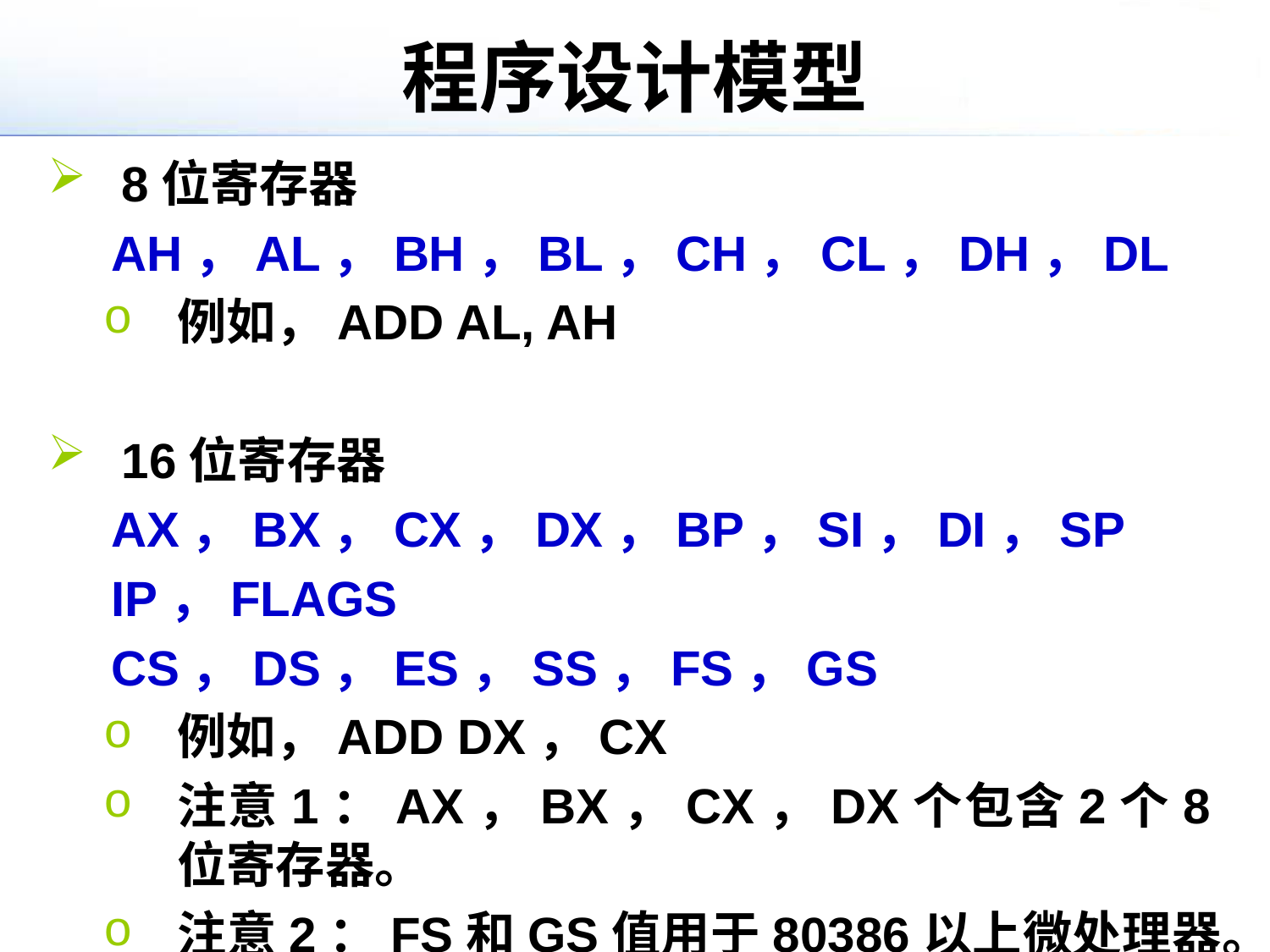

# 程序设计模型
8位寄存器
AH，AL，BH，BL，CH，CL，DH，DL
例如，ADD AL, AH

16位寄存器
AX，BX，CX，DX，BP，SI，DI，SP
IP，FLAGS
CS，DS，ES，SS，FS，GS
例如，ADD DX，CX
注意1：AX，BX，CX，DX个包含2个8位寄存器。
注意2：FS和GS值用于80386以上微处理器。